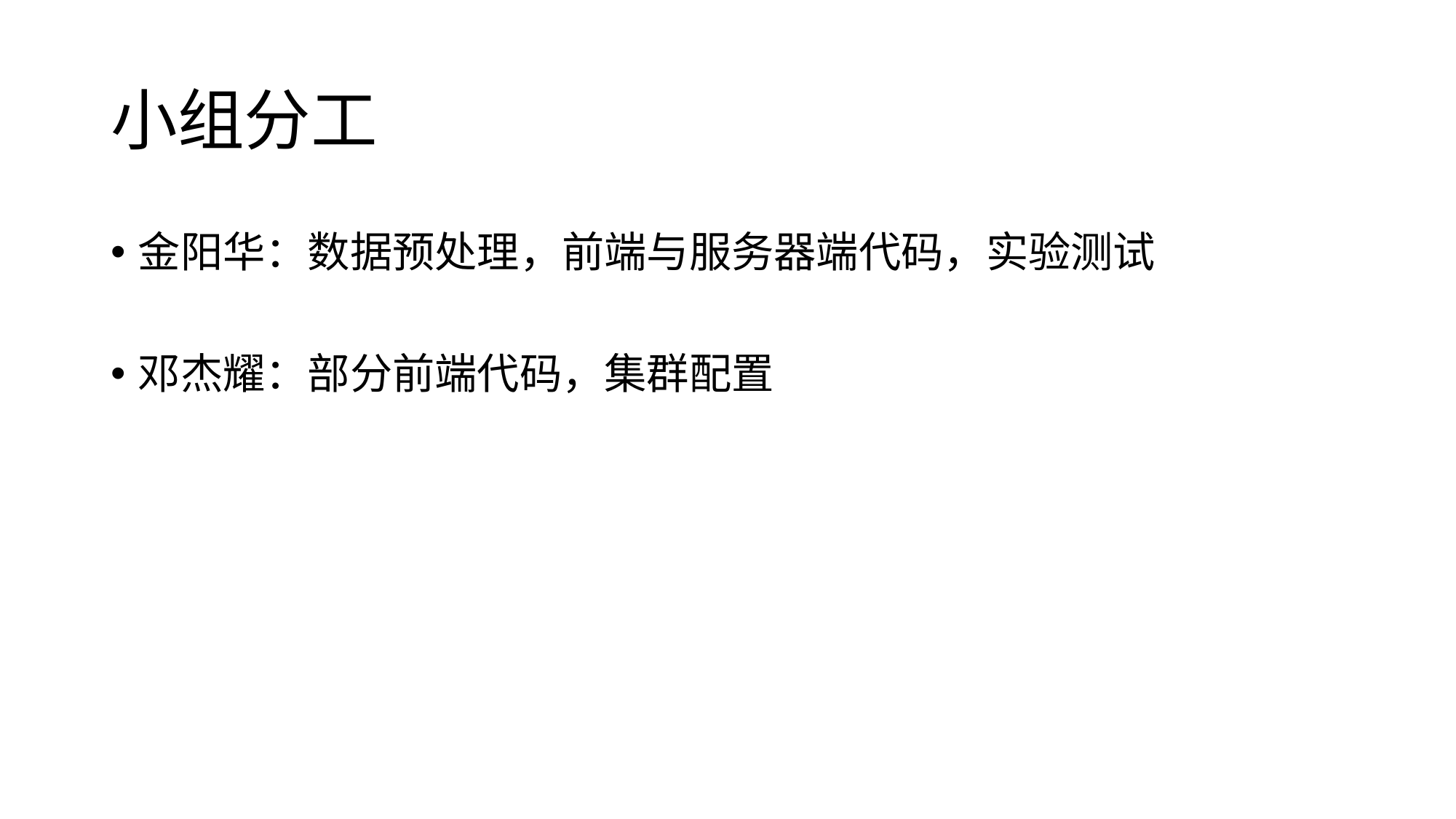

# 小组分工
金阳华：数据预处理，前端与服务器端代码，实验测试

邓杰耀：部分前端代码，集群配置